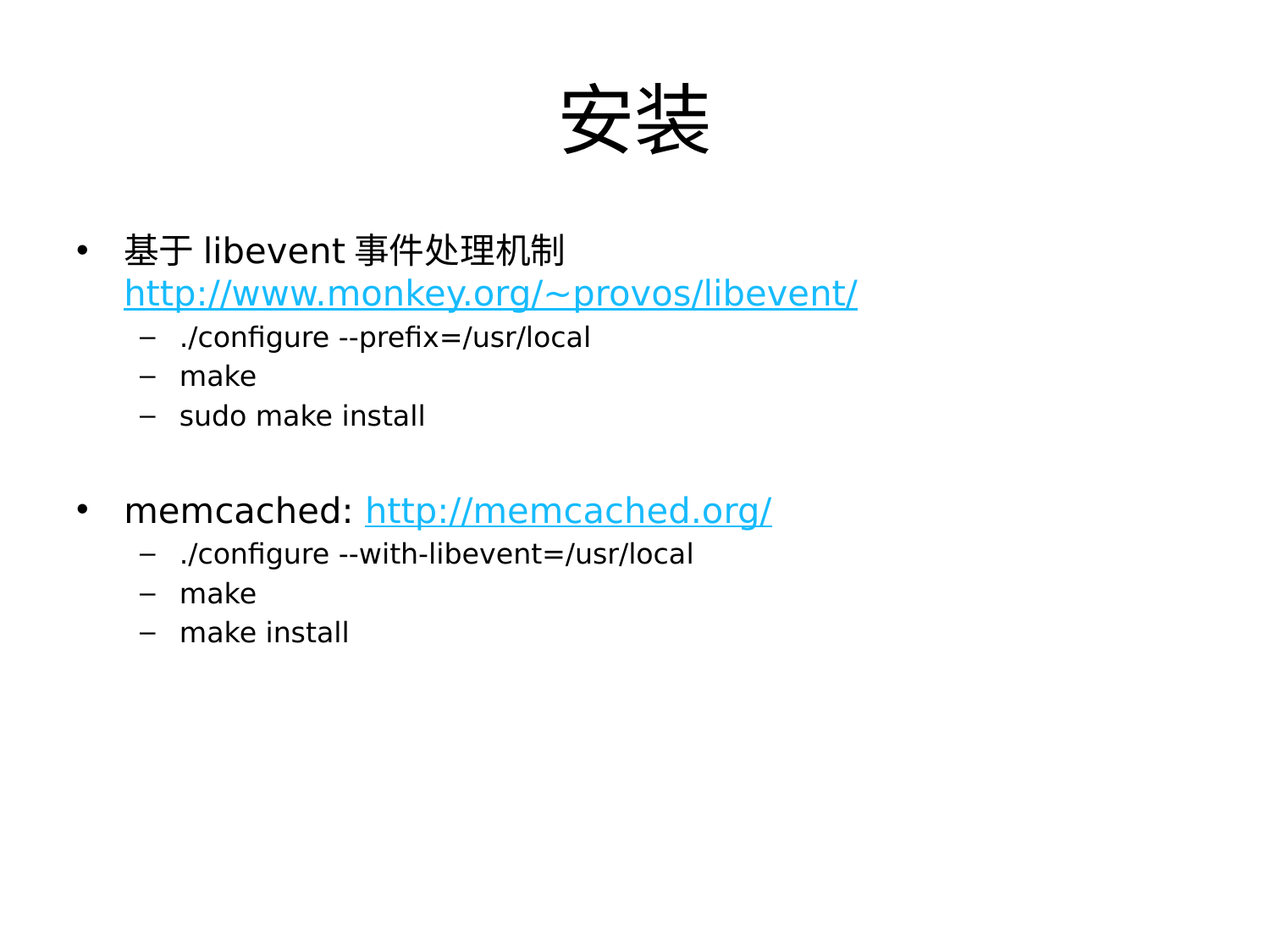

# 安装
基于libevent事件处理机制 http://www.monkey.org/~provos/libevent/
./configure --prefix=/usr/local
make
sudo make install

memcached: http://memcached.org/
./configure --with-libevent=/usr/local
make
make install